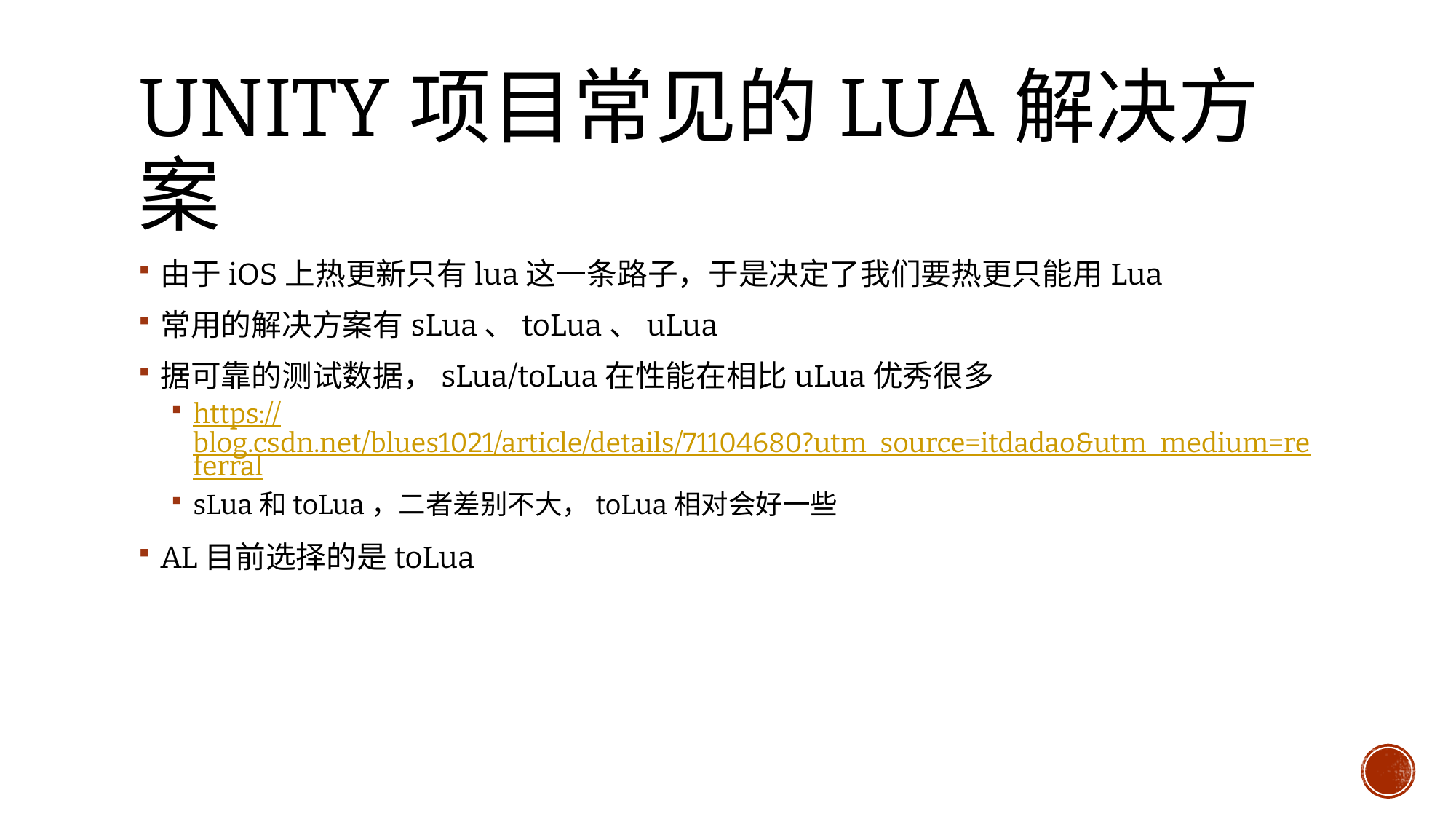

# Unity项目常见的Lua解决方案
由于iOS上热更新只有lua这一条路子，于是决定了我们要热更只能用Lua
常用的解决方案有sLua、toLua、uLua
据可靠的测试数据，sLua/toLua在性能在相比uLua优秀很多
https://blog.csdn.net/blues1021/article/details/71104680?utm_source=itdadao&utm_medium=referral
sLua和toLua，二者差别不大，toLua相对会好一些
AL目前选择的是toLua